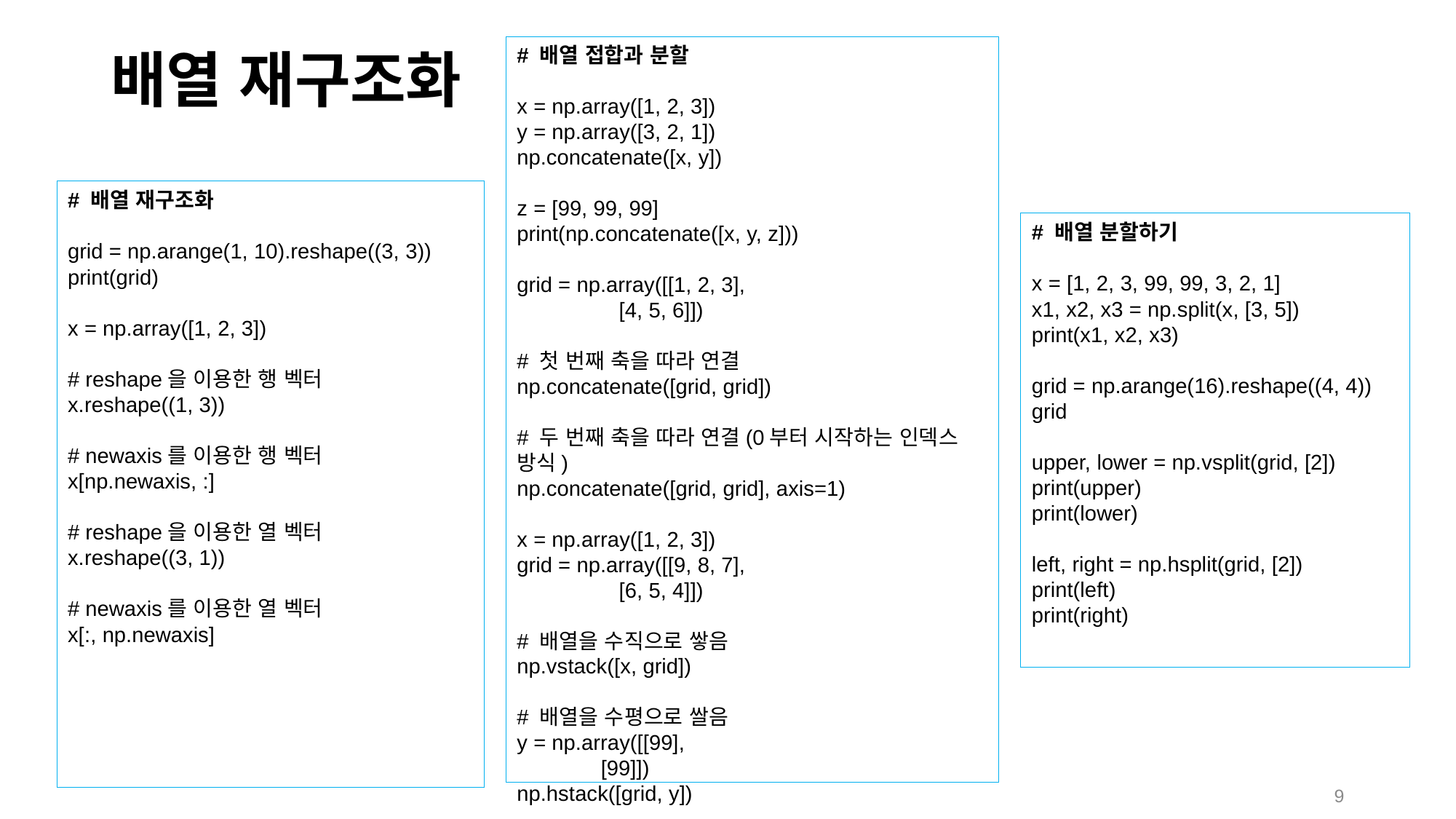

# 배열 재구조화
# 배열 접합과 분할

x = np.array([1, 2, 3])
y = np.array([3, 2, 1])
np.concatenate([x, y])

z = [99, 99, 99]
print(np.concatenate([x, y, z]))

grid = np.array([[1, 2, 3],
                 [4, 5, 6]])

# 첫 번째 축을 따라 연결
np.concatenate([grid, grid])

# 두 번째 축을 따라 연결(0부터 시작하는 인덱스 방식)
np.concatenate([grid, grid], axis=1)

x = np.array([1, 2, 3])
grid = np.array([[9, 8, 7],
                 [6, 5, 4]])

# 배열을 수직으로 쌓음
np.vstack([x, grid])

# 배열을 수평으로 쌀음
y = np.array([[99],
              [99]])
np.hstack([grid, y])
# 배열 재구조화

grid = np.arange(1, 10).reshape((3, 3))
print(grid)

x = np.array([1, 2, 3])

# reshape을 이용한 행 벡터
x.reshape((1, 3))

# newaxis를 이용한 행 벡터
x[np.newaxis, :]

# reshape을 이용한 열 벡터
x.reshape((3, 1))

# newaxis를 이용한 열 벡터
x[:, np.newaxis]

# 배열 분할하기

x = [1, 2, 3, 99, 99, 3, 2, 1]
x1, x2, x3 = np.split(x, [3, 5])
print(x1, x2, x3)

grid = np.arange(16).reshape((4, 4))
grid

upper, lower = np.vsplit(grid, [2])
print(upper)
print(lower)

left, right = np.hsplit(grid, [2])
print(left)
print(right)

9